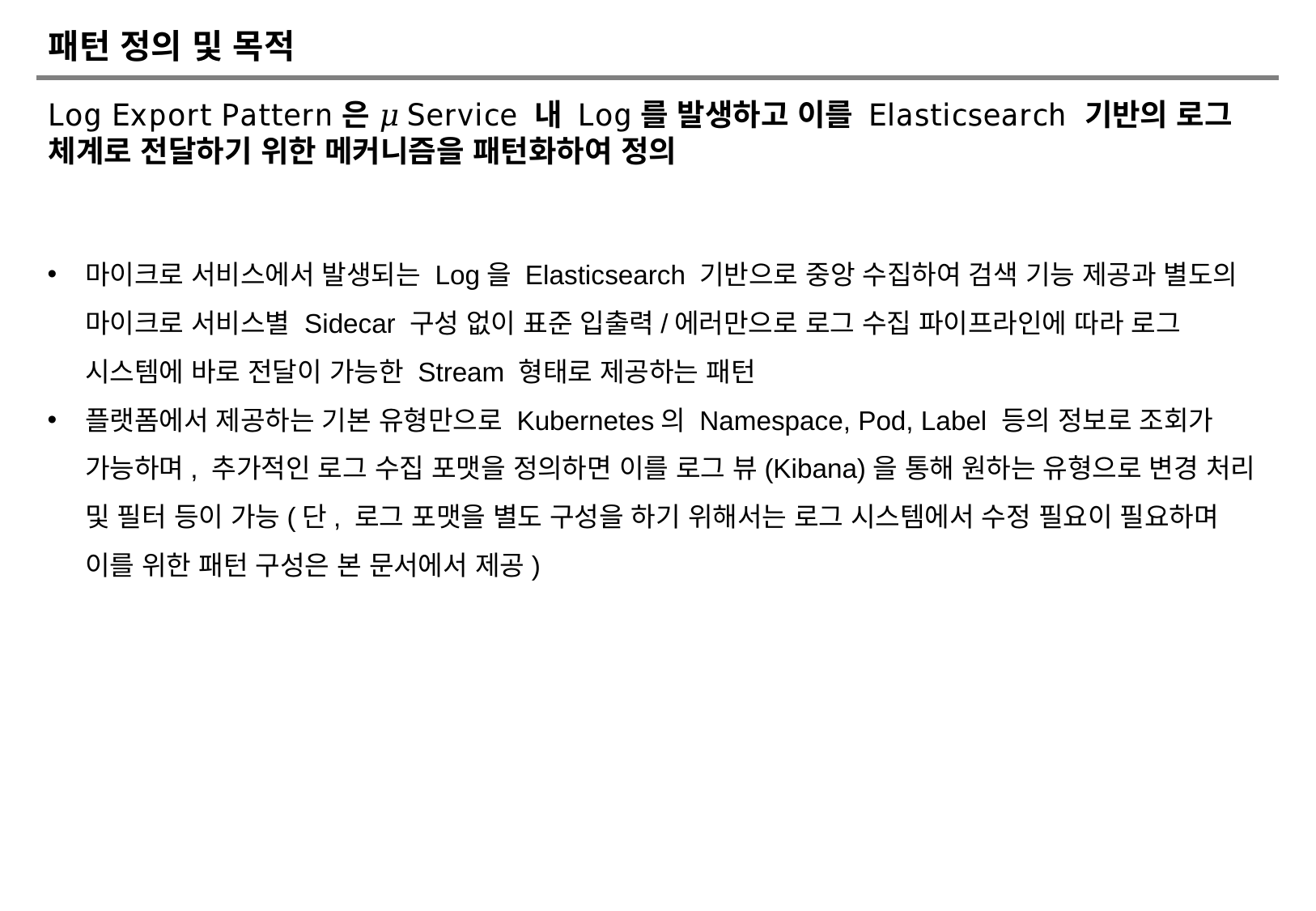

# 패턴 정의 및 목적
Log Export Pattern은 𝜇Service 내 Log를 발생하고 이를 Elasticsearch 기반의 로그 체계로 전달하기 위한 메커니즘을 패턴화하여 정의
마이크로 서비스에서 발생되는 Log을 Elasticsearch 기반으로 중앙 수집하여 검색 기능 제공과 별도의 마이크로 서비스별 Sidecar 구성 없이 표준 입출력/에러만으로 로그 수집 파이프라인에 따라 로그 시스템에 바로 전달이 가능한 Stream 형태로 제공하는 패턴
플랫폼에서 제공하는 기본 유형만으로 Kubernetes의 Namespace, Pod, Label 등의 정보로 조회가 가능하며, 추가적인 로그 수집 포맷을 정의하면 이를 로그 뷰(Kibana)을 통해 원하는 유형으로 변경 처리 및 필터 등이 가능(단, 로그 포맷을 별도 구성을 하기 위해서는 로그 시스템에서 수정 필요이 필요하며 이를 위한 패턴 구성은 본 문서에서 제공)